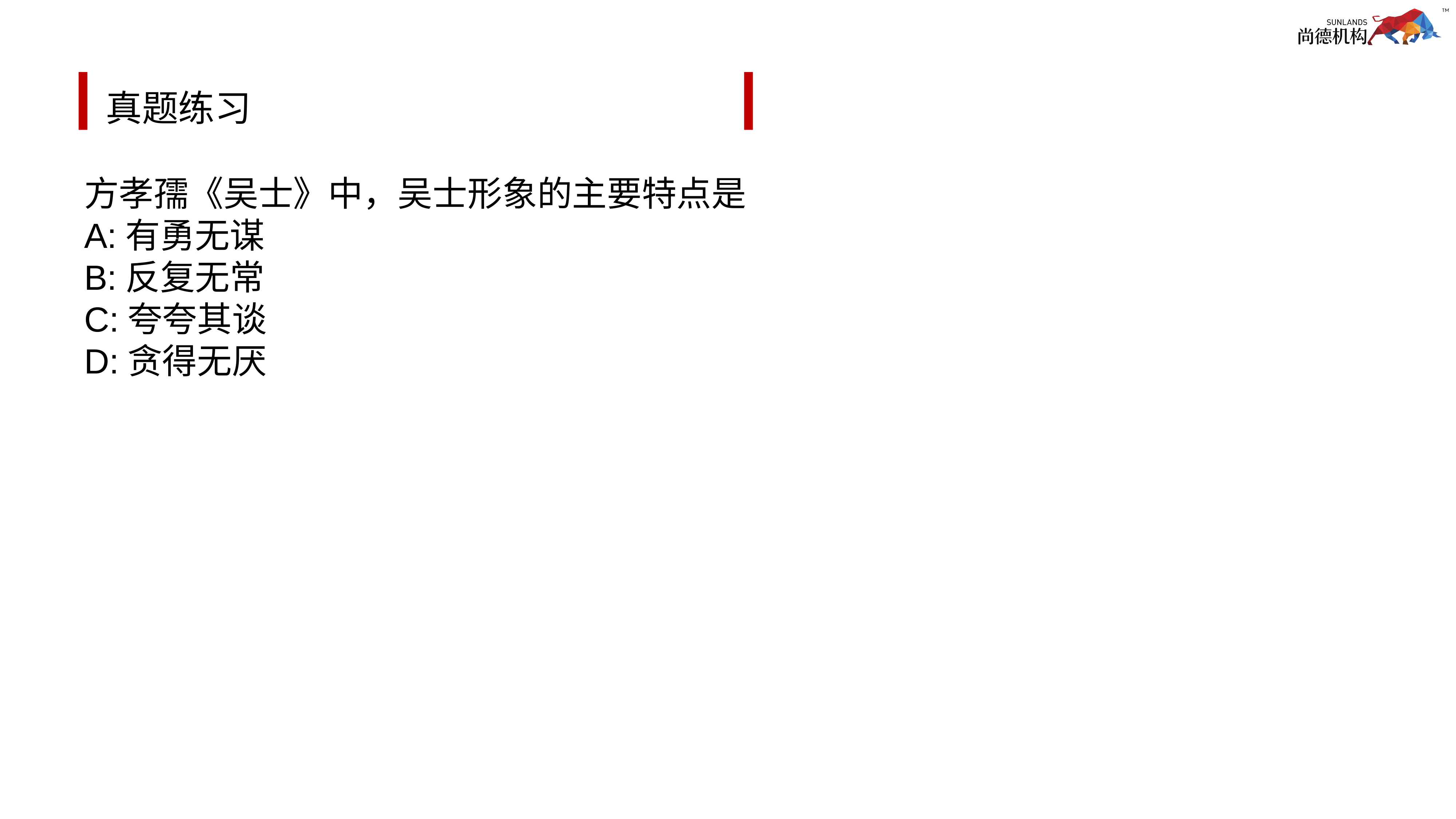

# 真题练习
方孝孺《吴士》中，吴士形象的主要特点是
A:有勇无谋
B:反复无常
C:夸夸其谈
D:贪得无厌